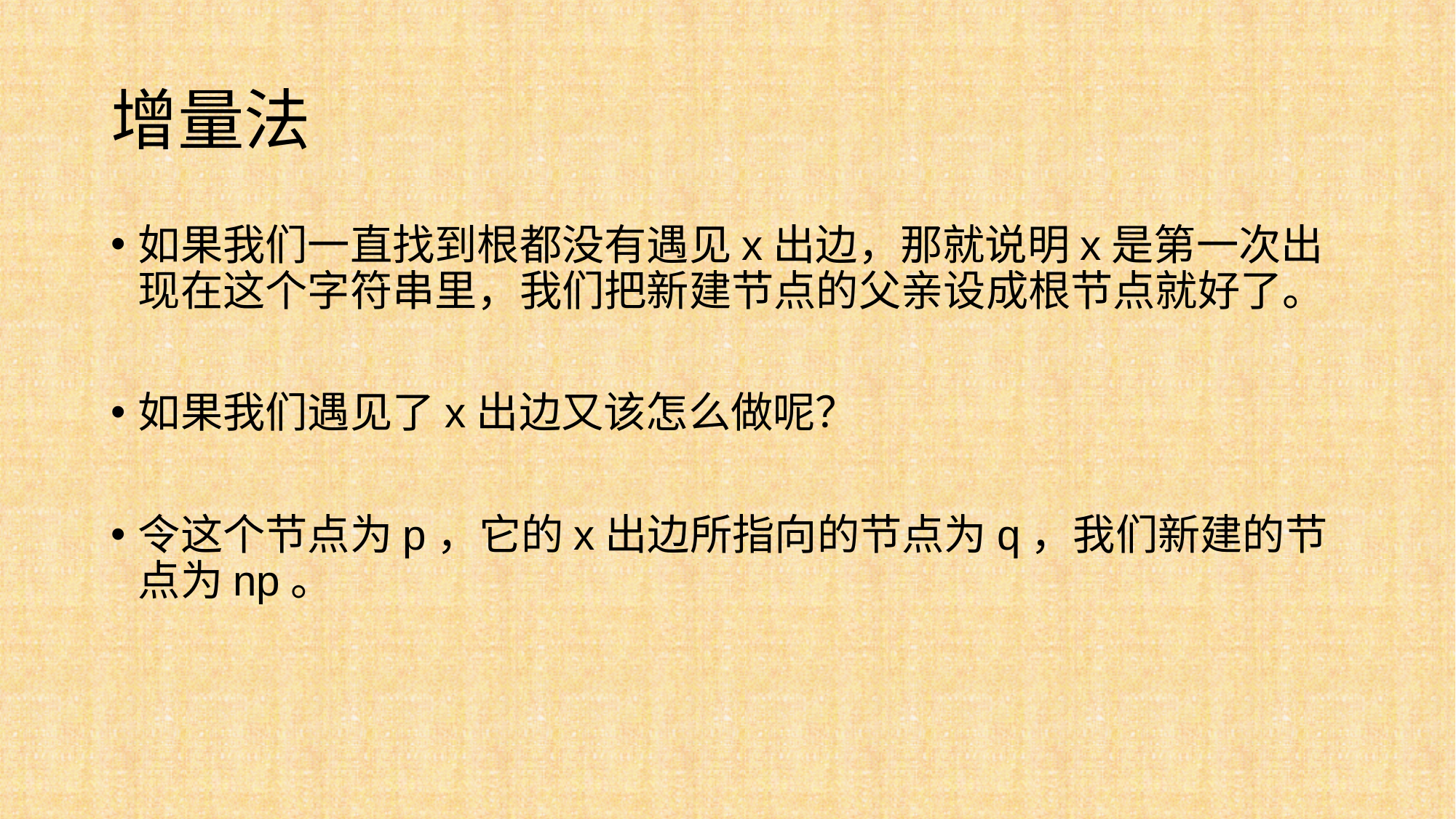

# 增量法
如果我们一直找到根都没有遇见x出边，那就说明x是第一次出现在这个字符串里，我们把新建节点的父亲设成根节点就好了。

如果我们遇见了x出边又该怎么做呢？

令这个节点为p，它的x出边所指向的节点为q，我们新建的节点为np。